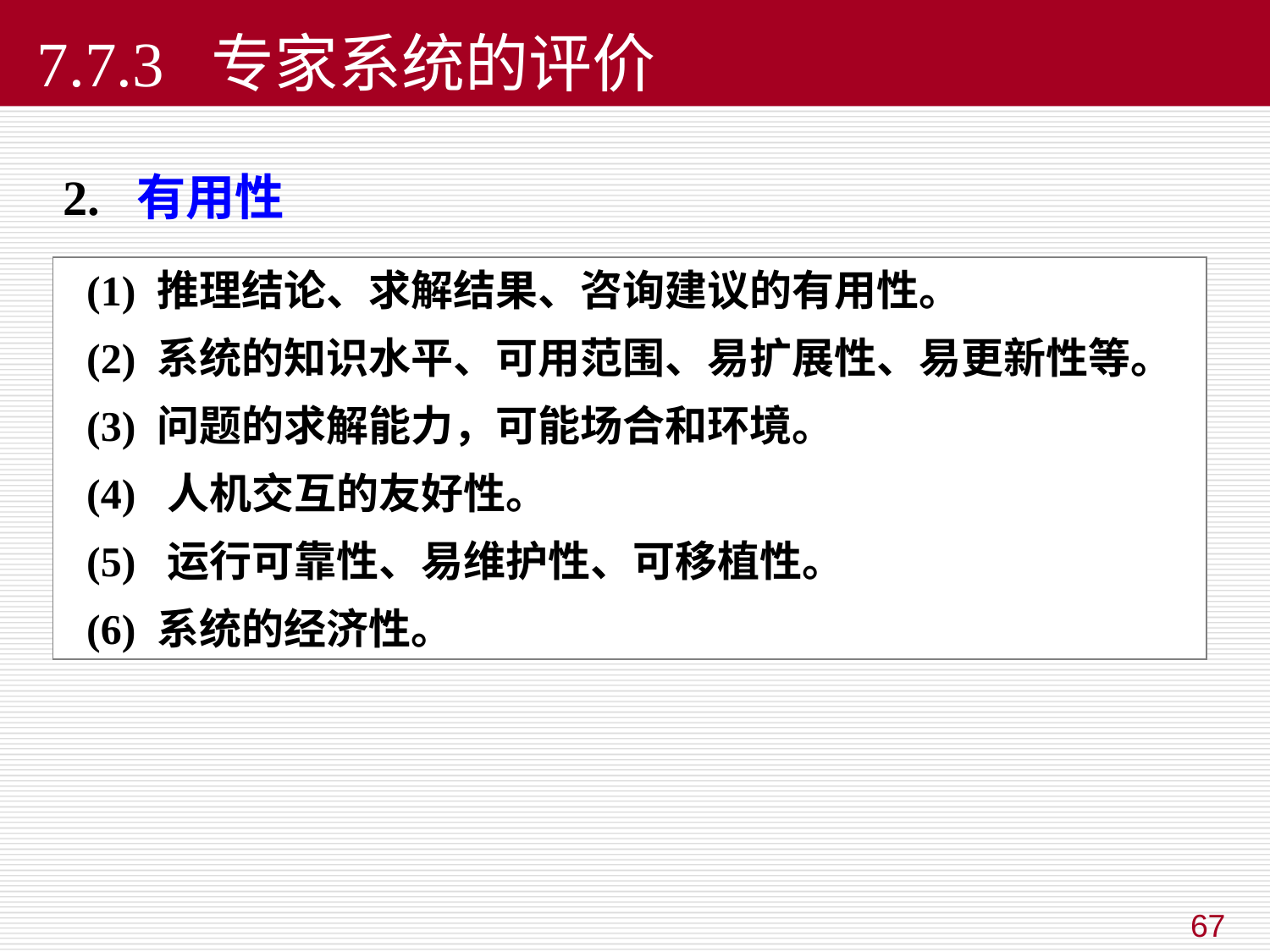

# 7.7.3  专家系统的评价
 2.  有用性
  (1) 推理结论、求解结果、咨询建议的有用性。
  (2) 系统的知识水平、可用范围、易扩展性、易更新性等。
  (3) 问题的求解能力，可能场合和环境。
  (4)  人机交互的友好性。
  (5)  运行可靠性、易维护性、可移植性。
  (6) 系统的经济性。
67